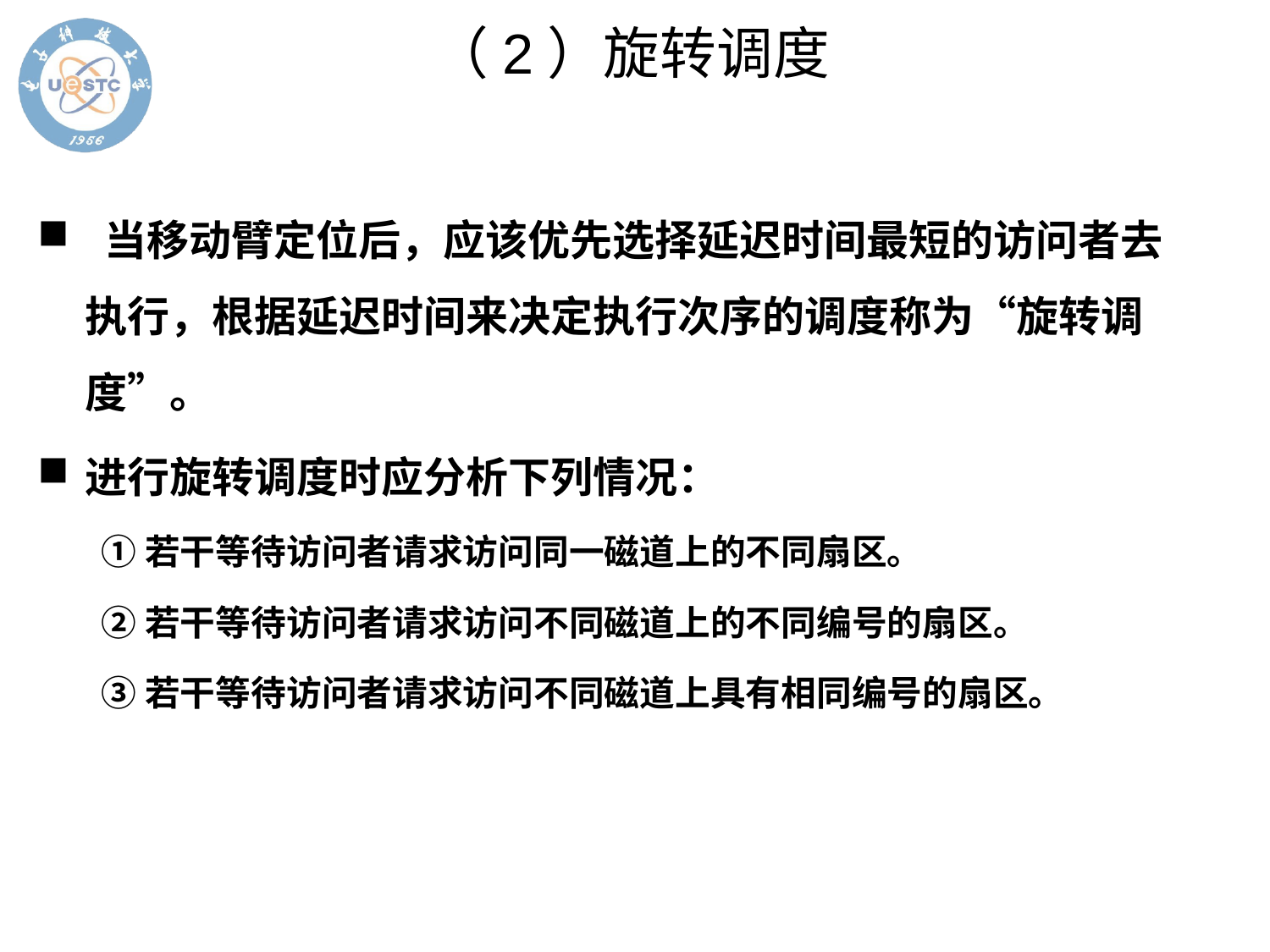

# （2）旋转调度
 当移动臂定位后，应该优先选择延迟时间最短的访问者去执行，根据延迟时间来决定执行次序的调度称为“旋转调度”。
进行旋转调度时应分析下列情况：
①若干等待访问者请求访问同一磁道上的不同扇区。
②若干等待访问者请求访问不同磁道上的不同编号的扇区。
③若干等待访问者请求访问不同磁道上具有相同编号的扇区。